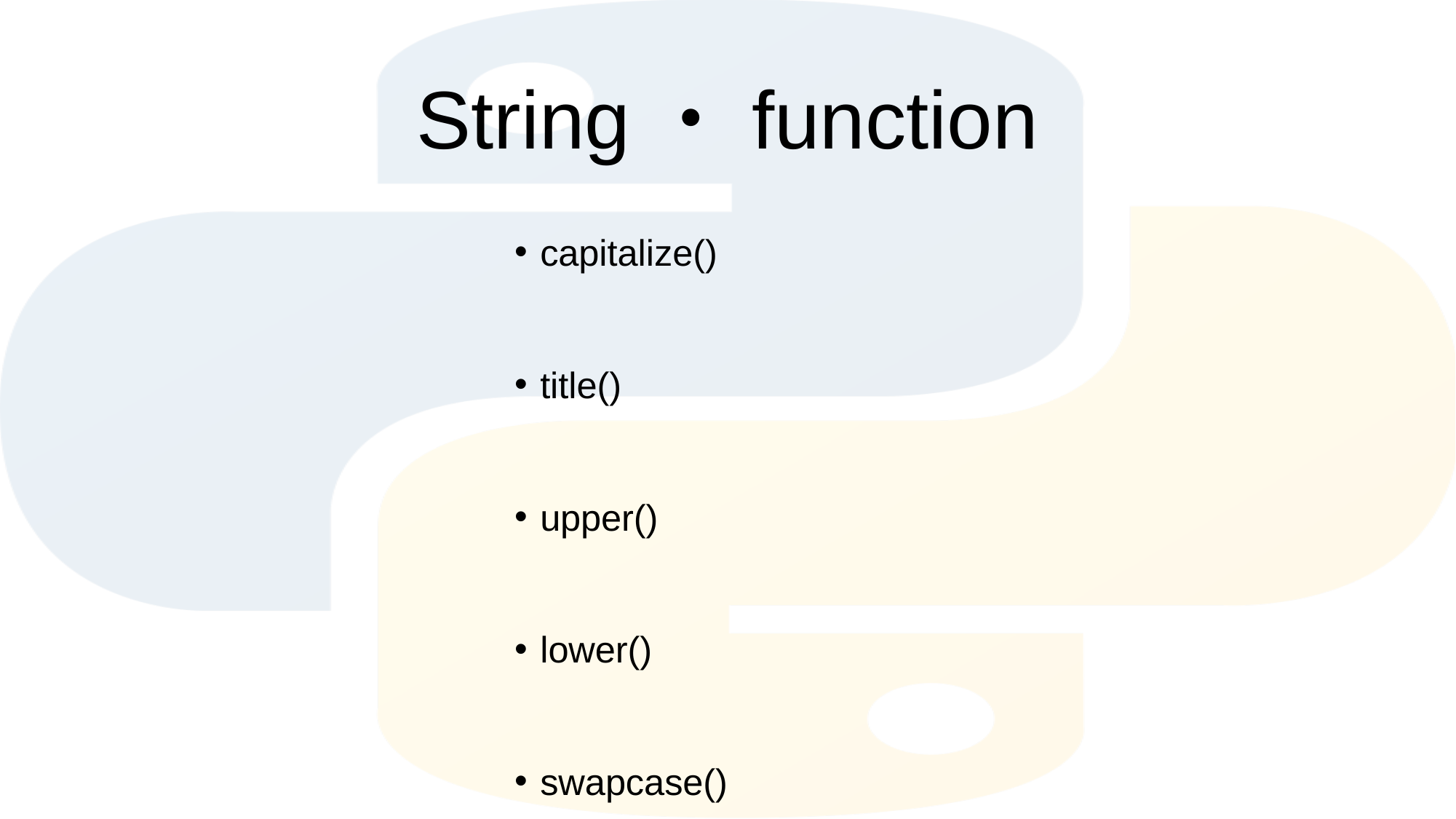

# String・function
capitalize()

title()

upper()

lower()

swapcase()